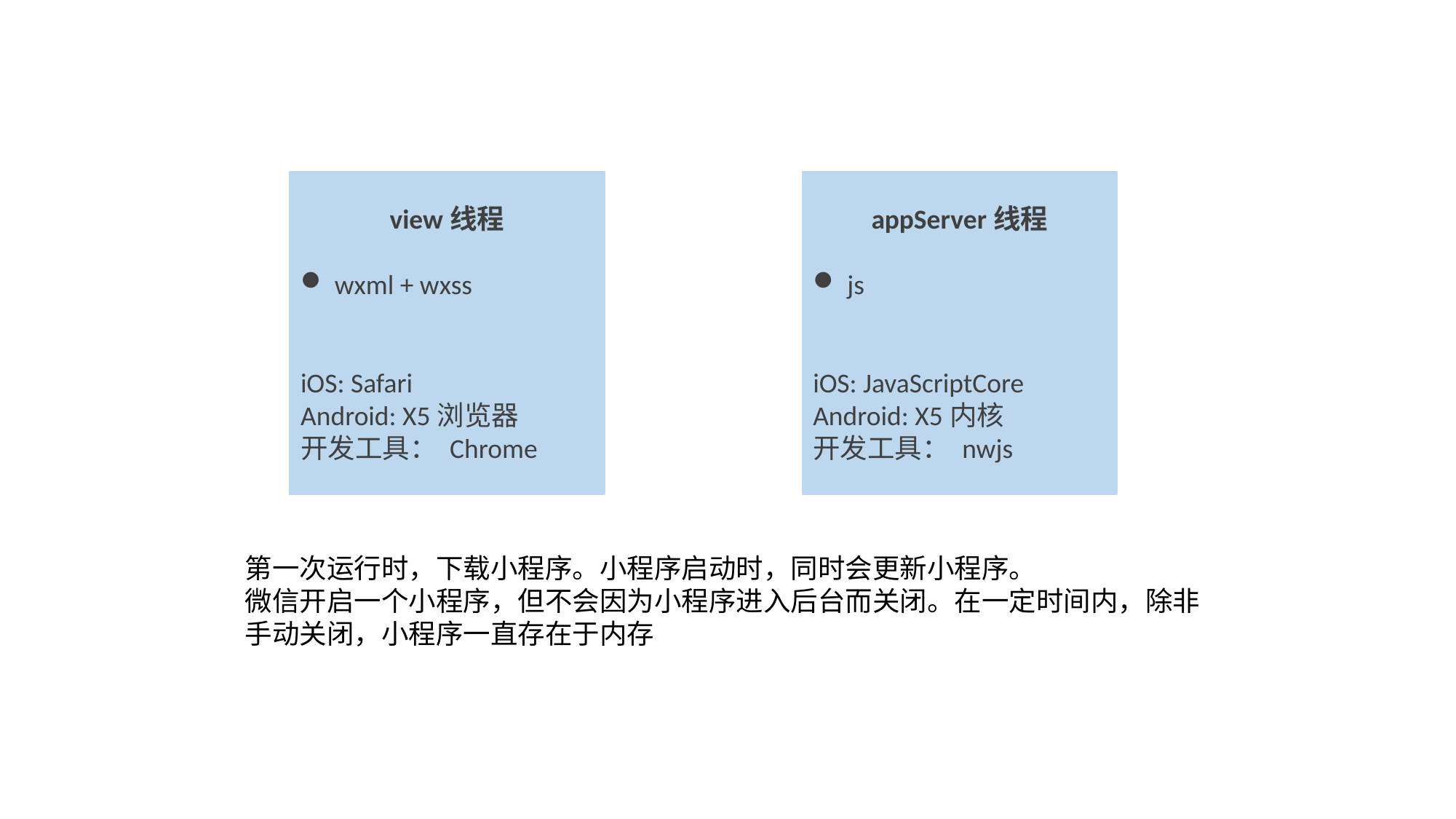

view线程

wxml + wxss

iOS: Safari
Android: X5浏览器
开发工具： Chrome
appServer线程

js

iOS: JavaScriptCore
Android: X5内核
开发工具： nwjs
第一次运行时，下载小程序。小程序启动时，同时会更新小程序。
微信开启一个小程序，但不会因为小程序进入后台而关闭。在一定时间内，除非手动关闭，小程序一直存在于内存